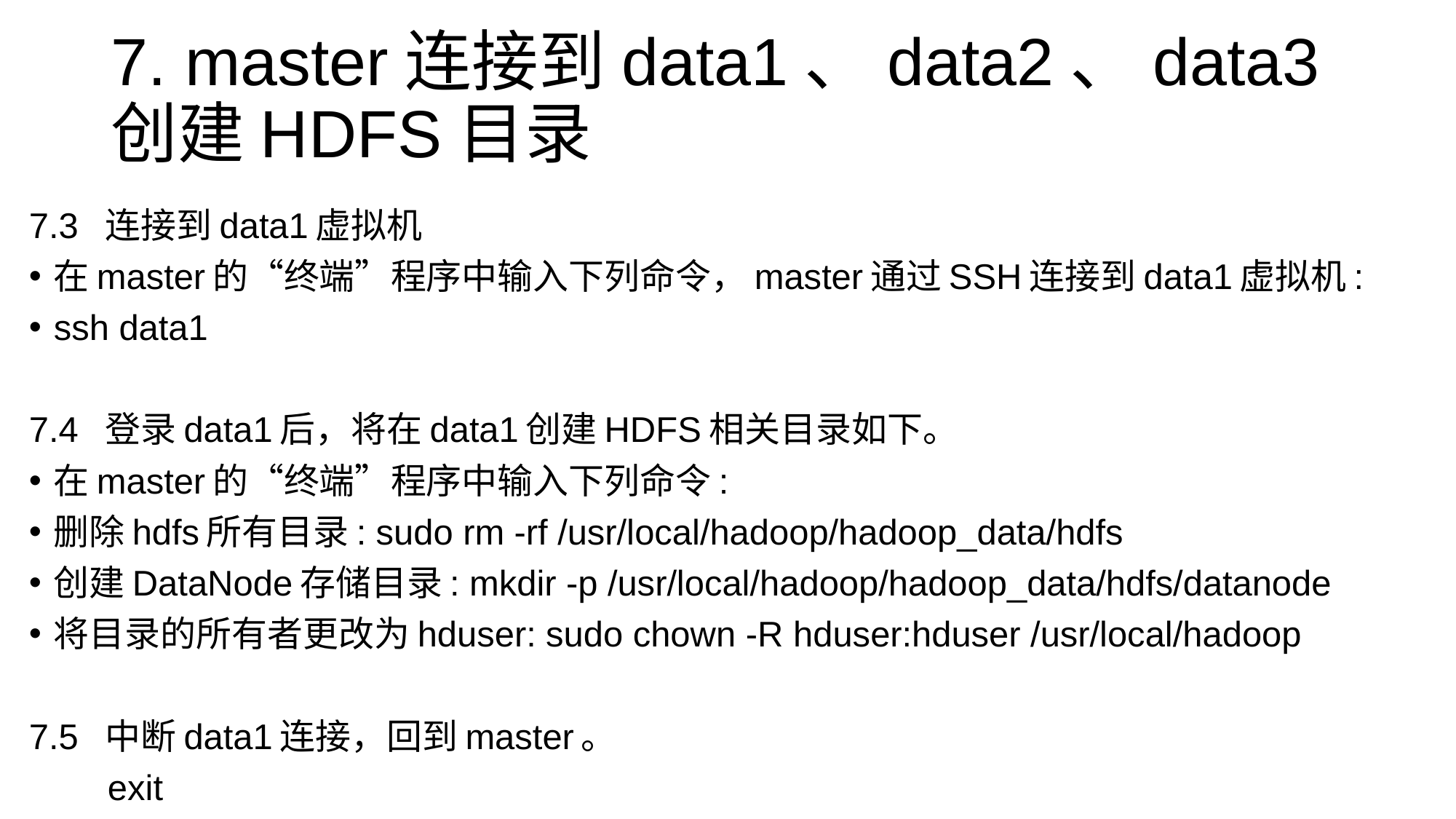

# 7. master连接到data1、data2、data3创建HDFS目录
7.3  连接到data1虚拟机
在master的“终端”程序中输入下列命令，master通过SSH连接到data1虚拟机:
ssh data1

7.4  登录data1后，将在data1创建HDFS相关目录如下。
在master的“终端”程序中输入下列命令:
删除hdfs所有目录: sudo rm -rf /usr/local/hadoop/hadoop_data/hdfs
创建DataNode存储目录: mkdir -p /usr/local/hadoop/hadoop_data/hdfs/datanode
将目录的所有者更改为hduser: sudo chown -R hduser:hduser /usr/local/hadoop

7.5  中断data1连接，回到master。
        exit